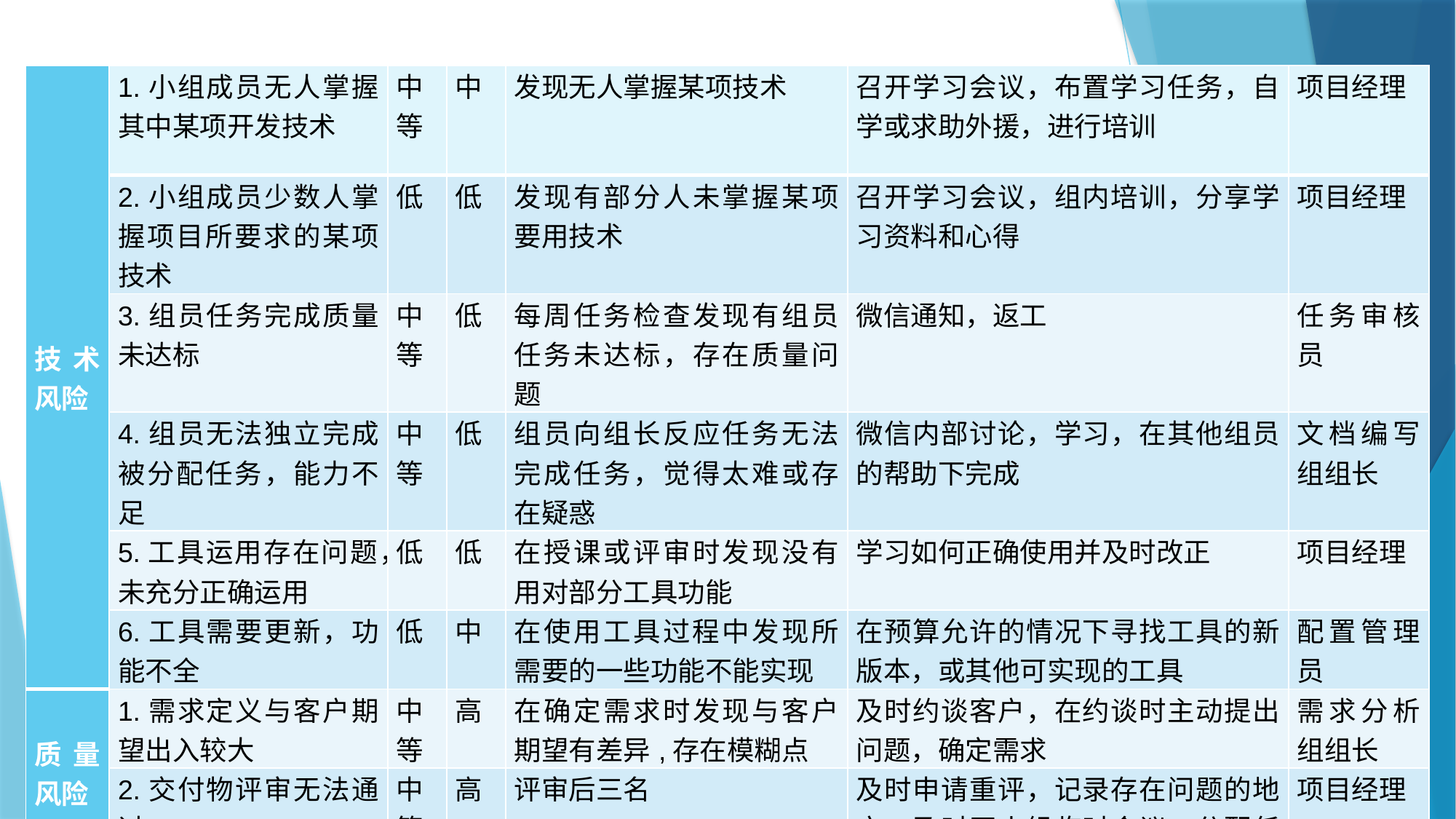

| 技术风险 | 1.小组成员无人掌握其中某项开发技术 | 中等 | 中 | 发现无人掌握某项技术 | 召开学习会议，布置学习任务，自学或求助外援，进行培训 | 项目经理 |
| --- | --- | --- | --- | --- | --- | --- |
|  | 2.小组成员少数人掌握项目所要求的某项技术 | 低 | 低 | 发现有部分人未掌握某项要用技术 | 召开学习会议，组内培训，分享学习资料和心得 | 项目经理 |
|  | 3.组员任务完成质量未达标 | 中等 | 低 | 每周任务检查发现有组员任务未达标，存在质量问题 | 微信通知，返工 | 任务审核员 |
|  | 4.组员无法独立完成被分配任务，能力不足 | 中等 | 低 | 组员向组长反应任务无法完成任务，觉得太难或存在疑惑 | 微信内部讨论，学习，在其他组员的帮助下完成 | 文档编写组组长 |
|  | 5.工具运用存在问题，未充分正确运用 | 低 | 低 | 在授课或评审时发现没有用对部分工具功能 | 学习如何正确使用并及时改正 | 项目经理 |
|  | 6.工具需要更新，功能不全 | 低 | 中 | 在使用工具过程中发现所需要的一些功能不能实现 | 在预算允许的情况下寻找工具的新版本，或其他可实现的工具 | 配置管理员 |
| 质量风险 | 1.需求定义与客户期望出入较大 | 中等 | 高 | 在确定需求时发现与客户期望有差异,存在模糊点 | 及时约谈客户，在约谈时主动提出问题，确定需求 | 需求分析组组长 |
|  | 2.交付物评审无法通过 | 中等 | 高 | 评审后三名 | 及时申请重评，记录存在问题的地方，及时开小组临时会议，分配任务返工 | 项目经理 |